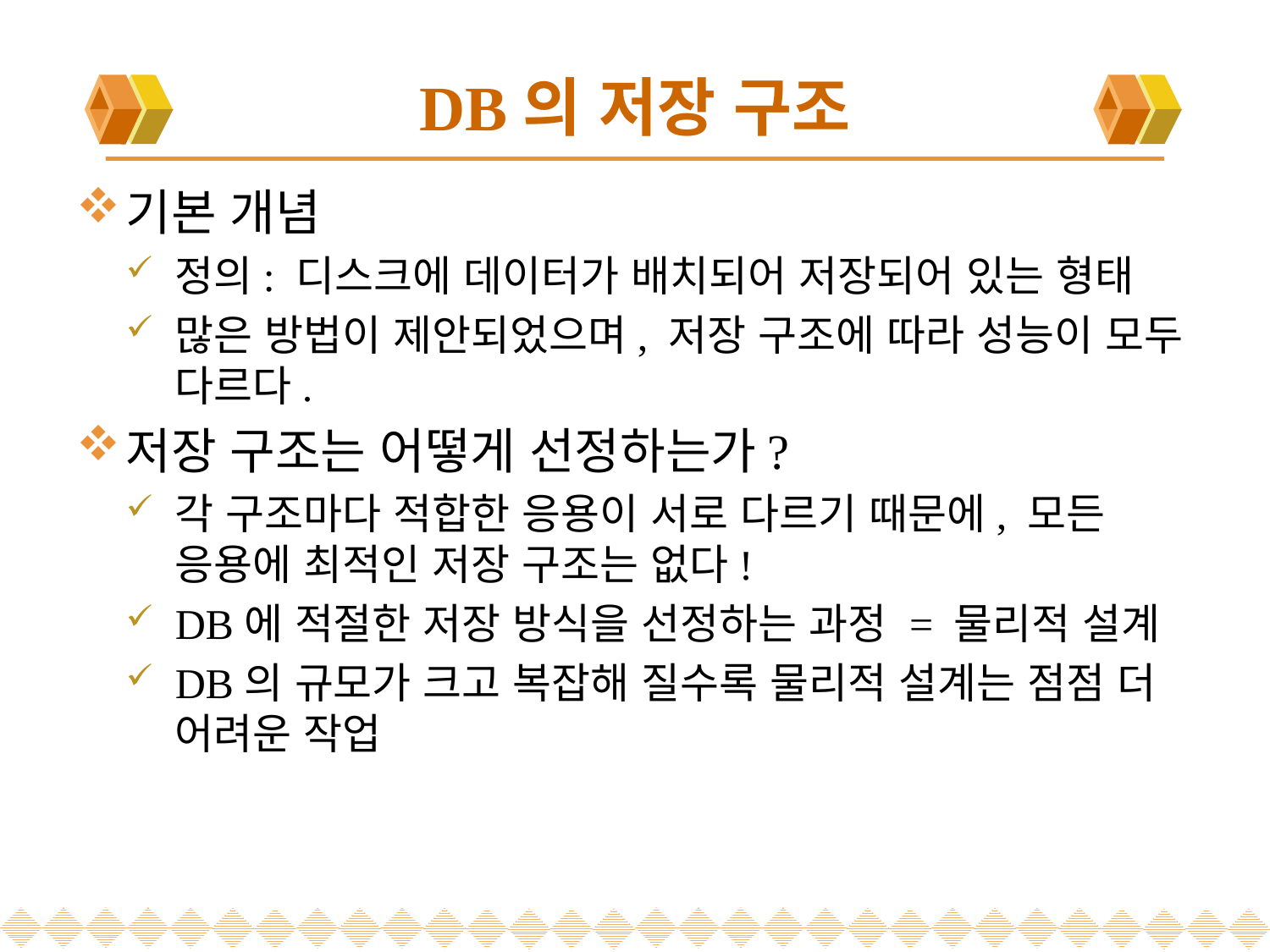

# DB의 저장 구조
기본 개념
정의: 디스크에 데이터가 배치되어 저장되어 있는 형태
많은 방법이 제안되었으며, 저장 구조에 따라 성능이 모두 다르다.
저장 구조는 어떻게 선정하는가?
각 구조마다 적합한 응용이 서로 다르기 때문에, 모든 응용에 최적인 저장 구조는 없다!
DB에 적절한 저장 방식을 선정하는 과정 = 물리적 설계
DB의 규모가 크고 복잡해 질수록 물리적 설계는 점점 더 어려운 작업